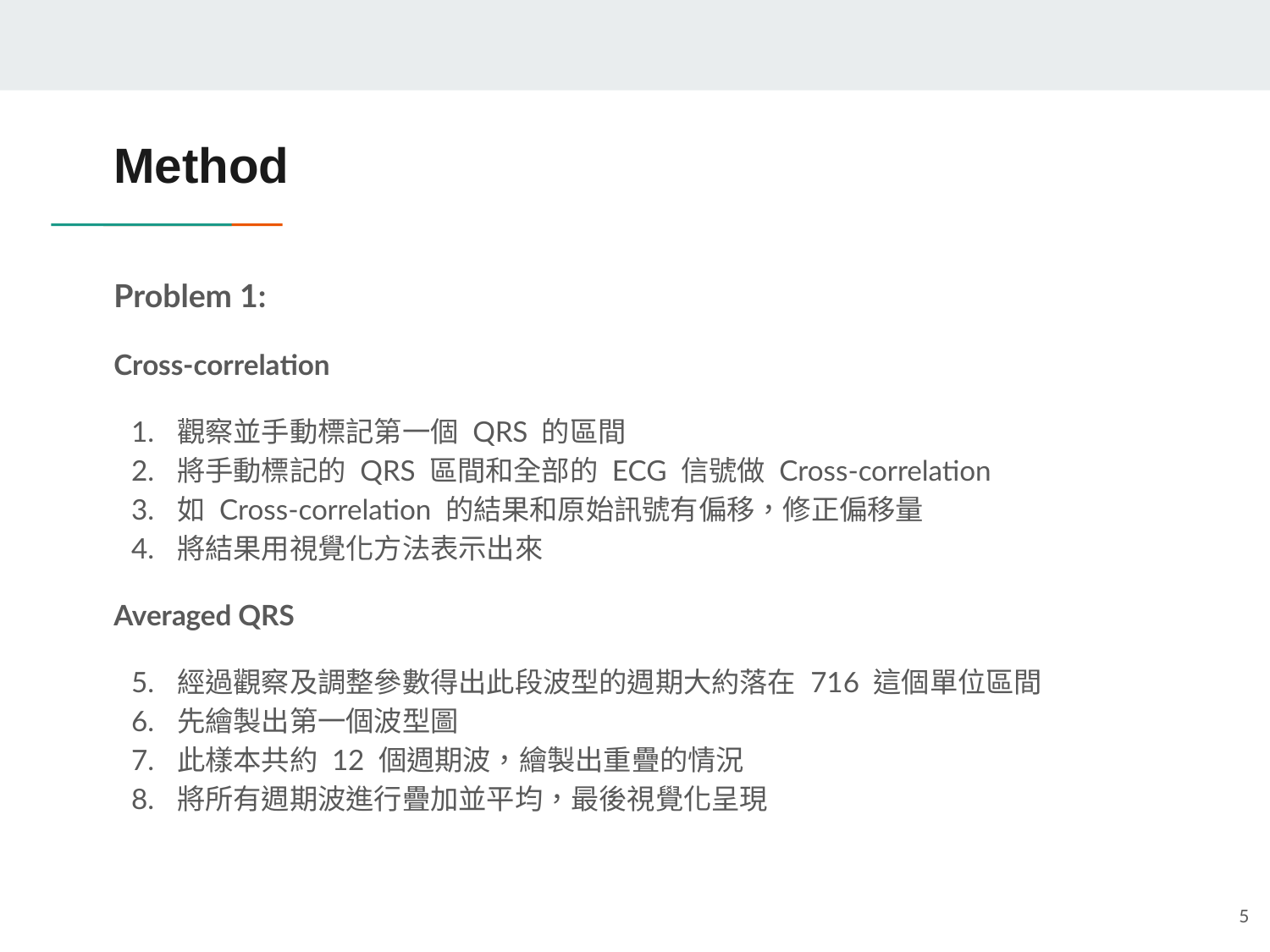

# Method
Problem 1:
Cross-correlation
觀察並手動標記第一個 QRS 的區間
將手動標記的 QRS 區間和全部的 ECG 信號做 Cross-correlation
如 Cross-correlation 的結果和原始訊號有偏移，修正偏移量
將結果用視覺化方法表示出來
Averaged QRS
經過觀察及調整參數得出此段波型的週期大約落在 716 這個單位區間
先繪製出第一個波型圖
此樣本共約 12 個週期波，繪製出重疊的情況
將所有週期波進行疊加並平均，最後視覺化呈現
5